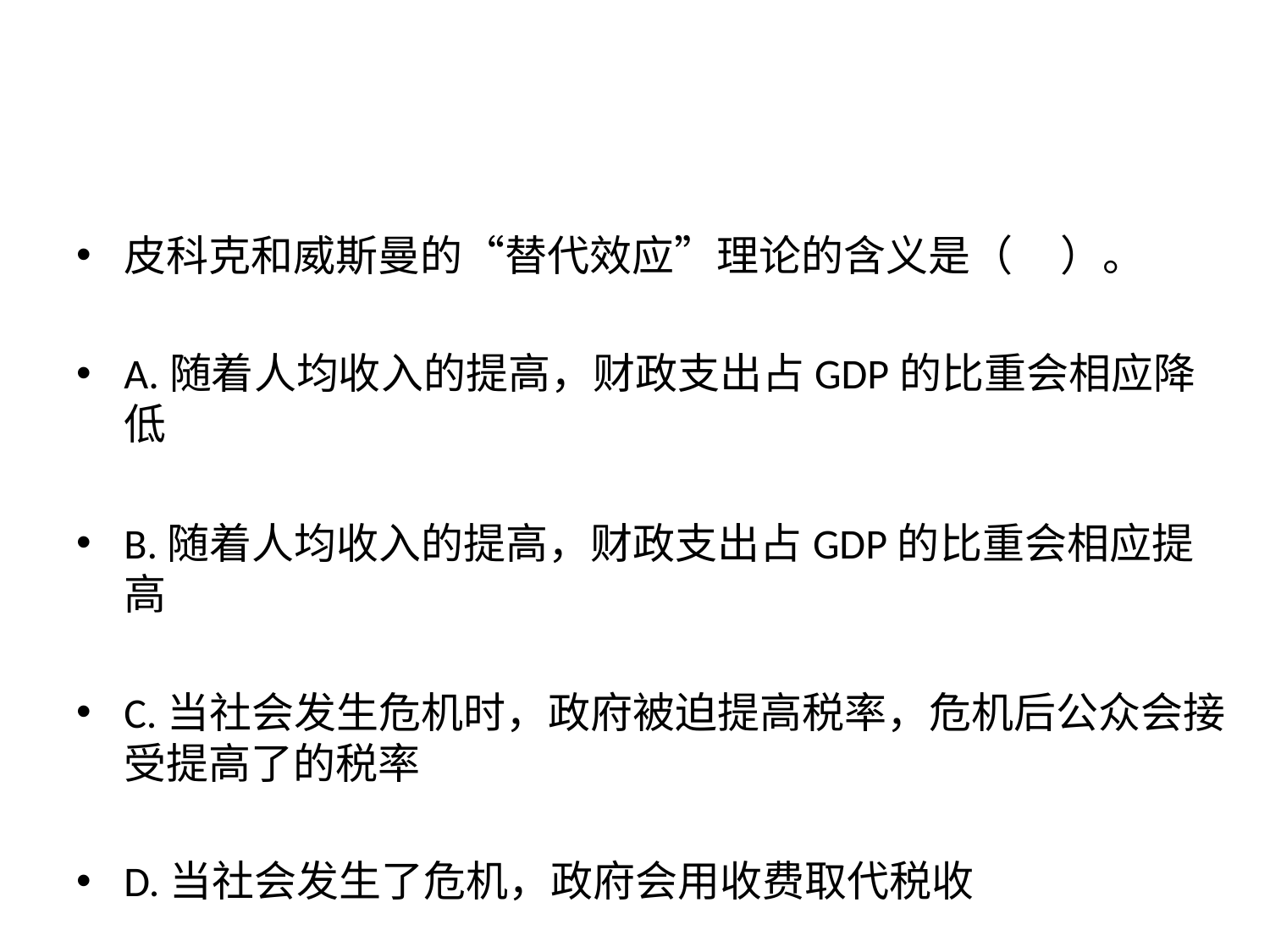

皮科克和威斯曼的“替代效应”理论的含义是（     ）。

A.随着人均收入的提高，财政支出占GDP的比重会相应降低

B.随着人均收入的提高，财政支出占GDP的比重会相应提高

C.当社会发生危机时，政府被迫提高税率，危机后公众会接受提高了的税率

D.当社会发生了危机，政府会用收费取代税收